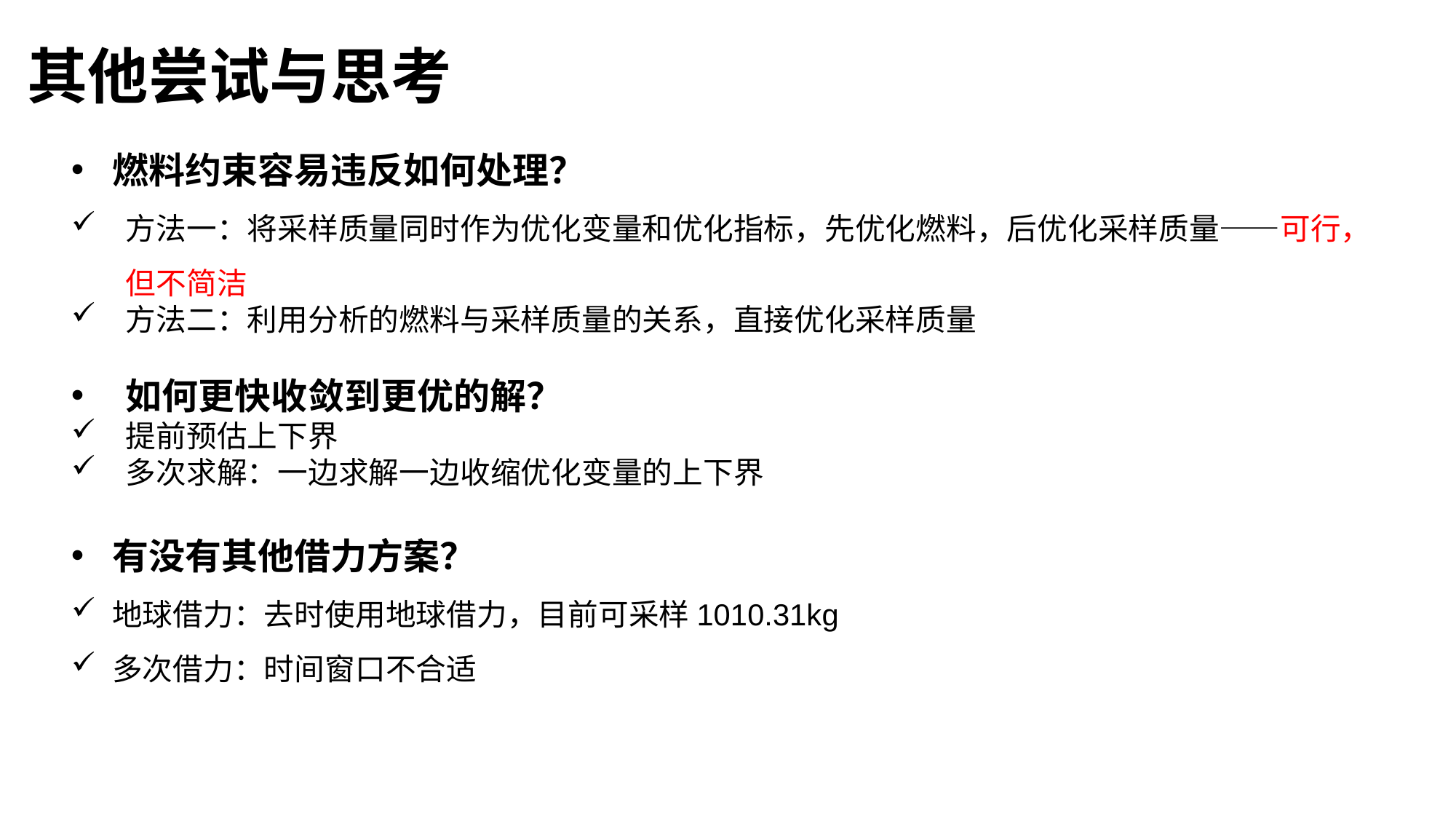

# 其他尝试与思考
燃料约束容易违反如何处理？
方法一：将采样质量同时作为优化变量和优化指标，先优化燃料，后优化采样质量——可行，但不简洁
方法二：利用分析的燃料与采样质量的关系，直接优化采样质量

如何更快收敛到更优的解？
提前预估上下界
多次求解：一边求解一边收缩优化变量的上下界

有没有其他借力方案？
地球借力：去时使用地球借力，目前可采样1010.31kg
多次借力：时间窗口不合适